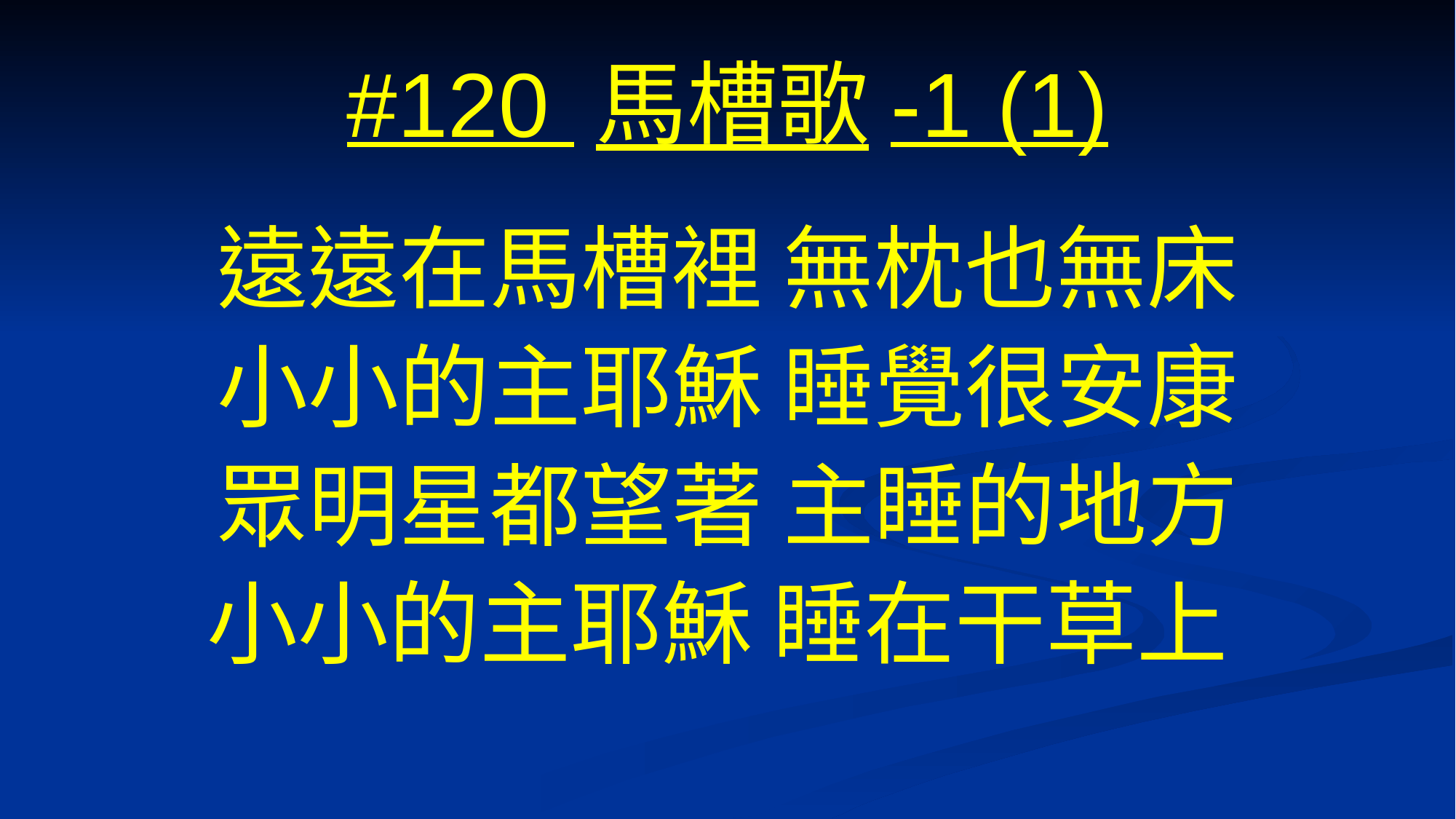

# #120 馬槽歌-1 (1)
遠遠在馬槽裡 無枕也無床
小小的主耶穌 睡覺很安康
眾明星都望著 主睡的地方
小小的主耶穌 睡在干草上